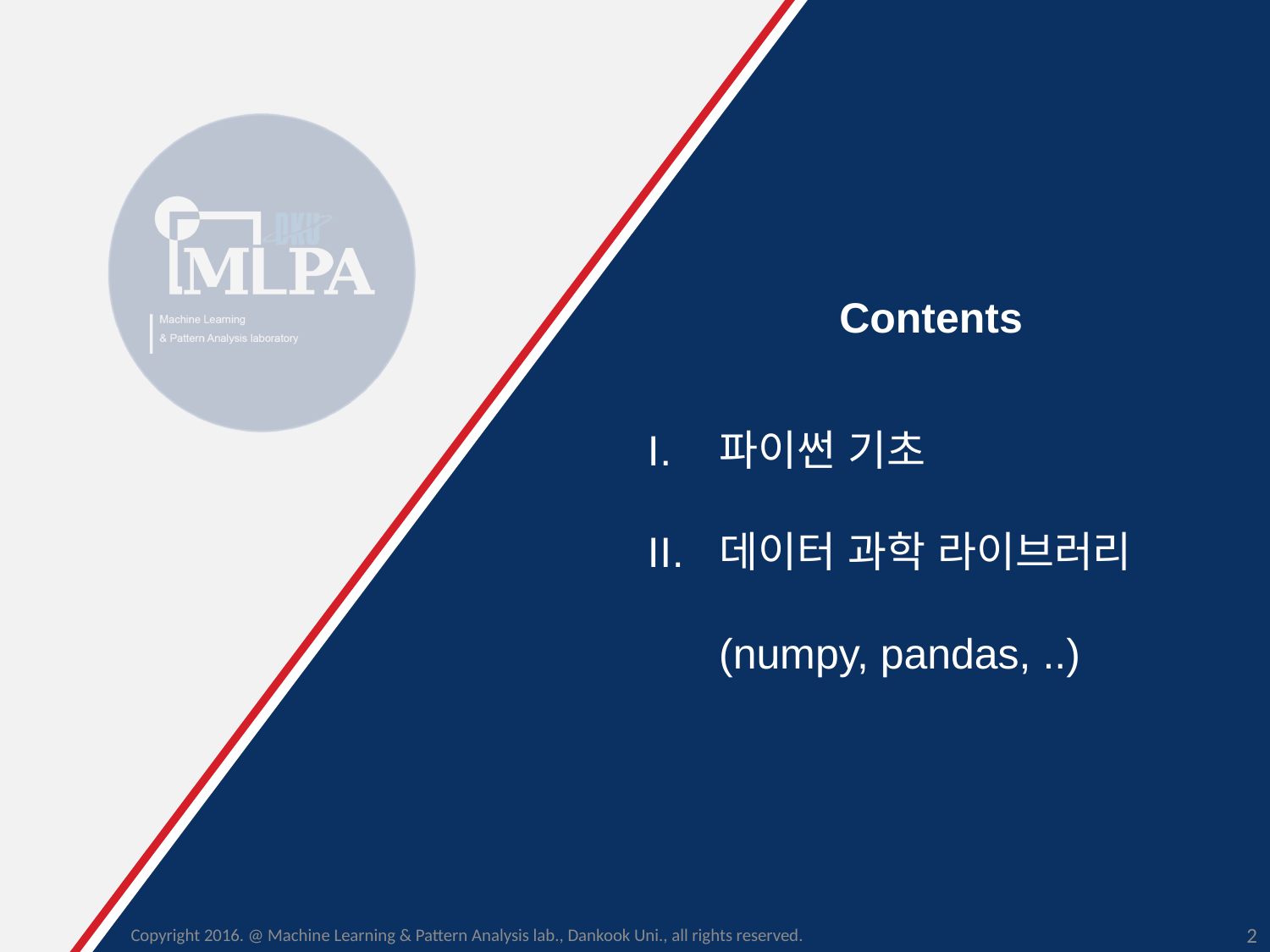

Contents
파이썬 기초
데이터 과학 라이브러리
(numpy, pandas, ..)
Copyright 2016. @ Machine Learning & Pattern Analysis lab., Dankook Uni., all rights reserved.
2